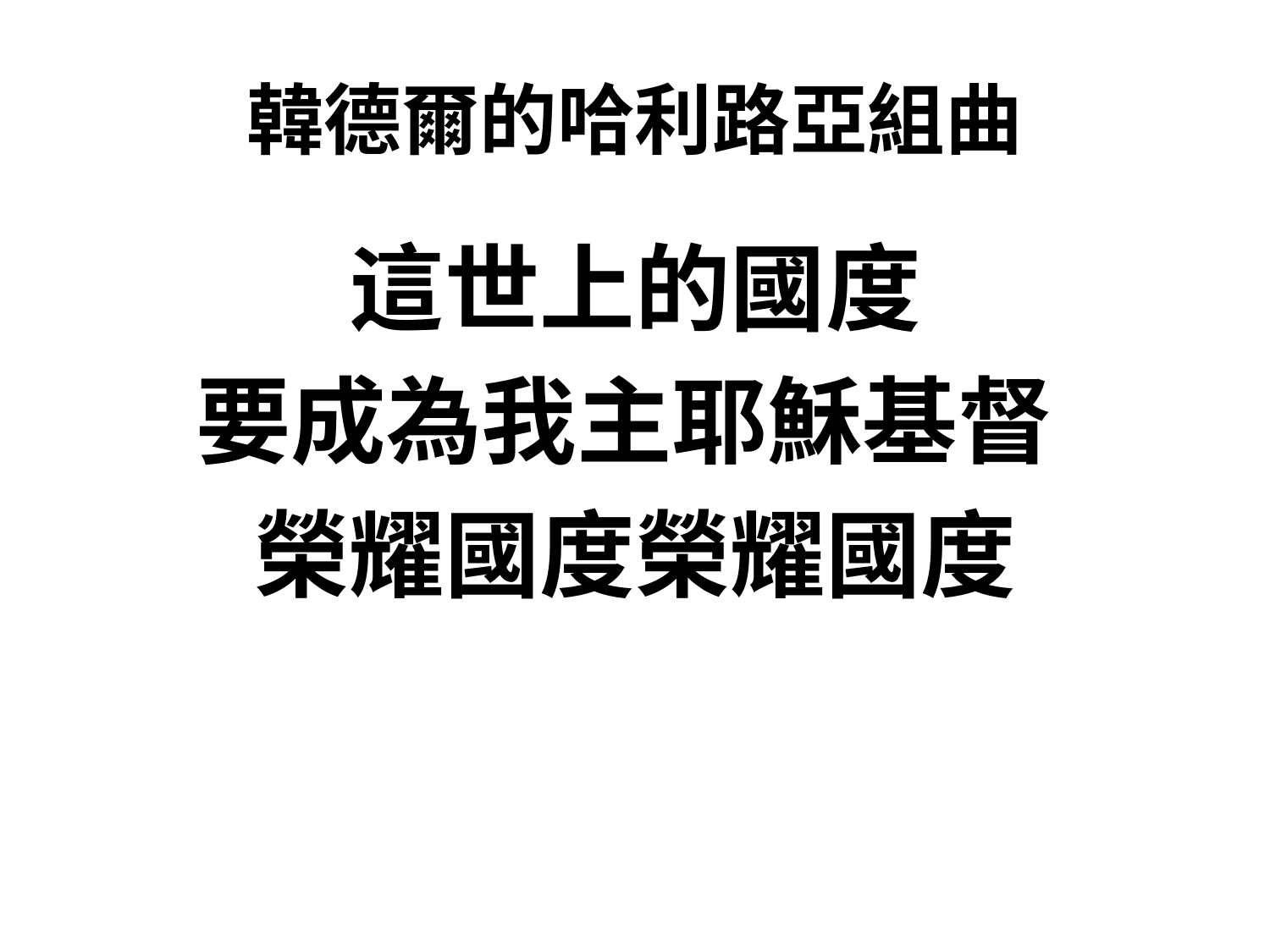

# 韓德爾的哈利路亞組曲
這世上的國度
要成為我主耶穌基督
榮耀國度榮耀國度